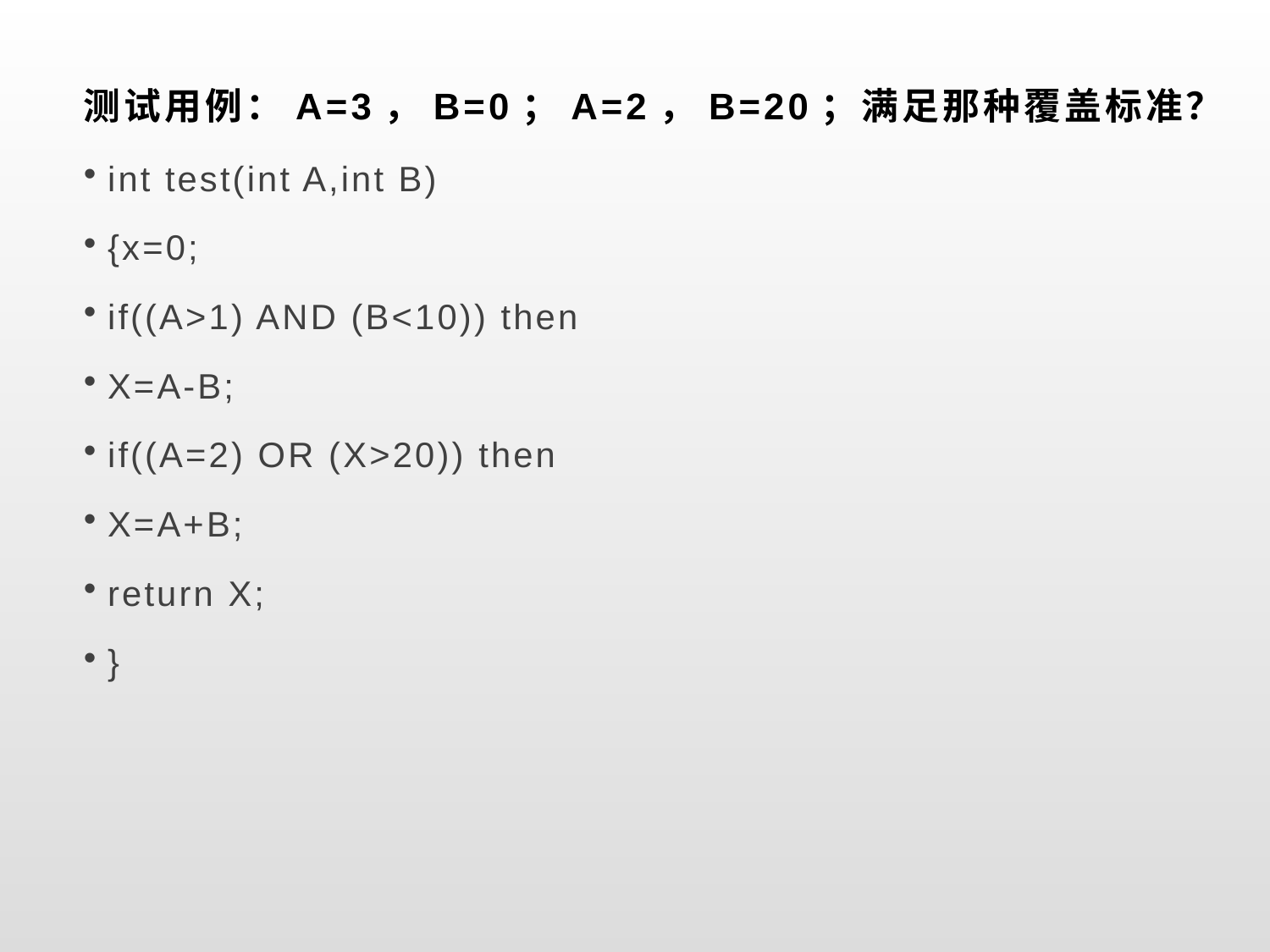

# 测试用例：A=3，B=0；A=2，B=20；满足那种覆盖标准？
int test(int A,int B)

{x=0;

if((A>1) AND (B<10)) then

X=A-B;

if((A=2) OR (X>20)) then

X=A+B;

return X;

}